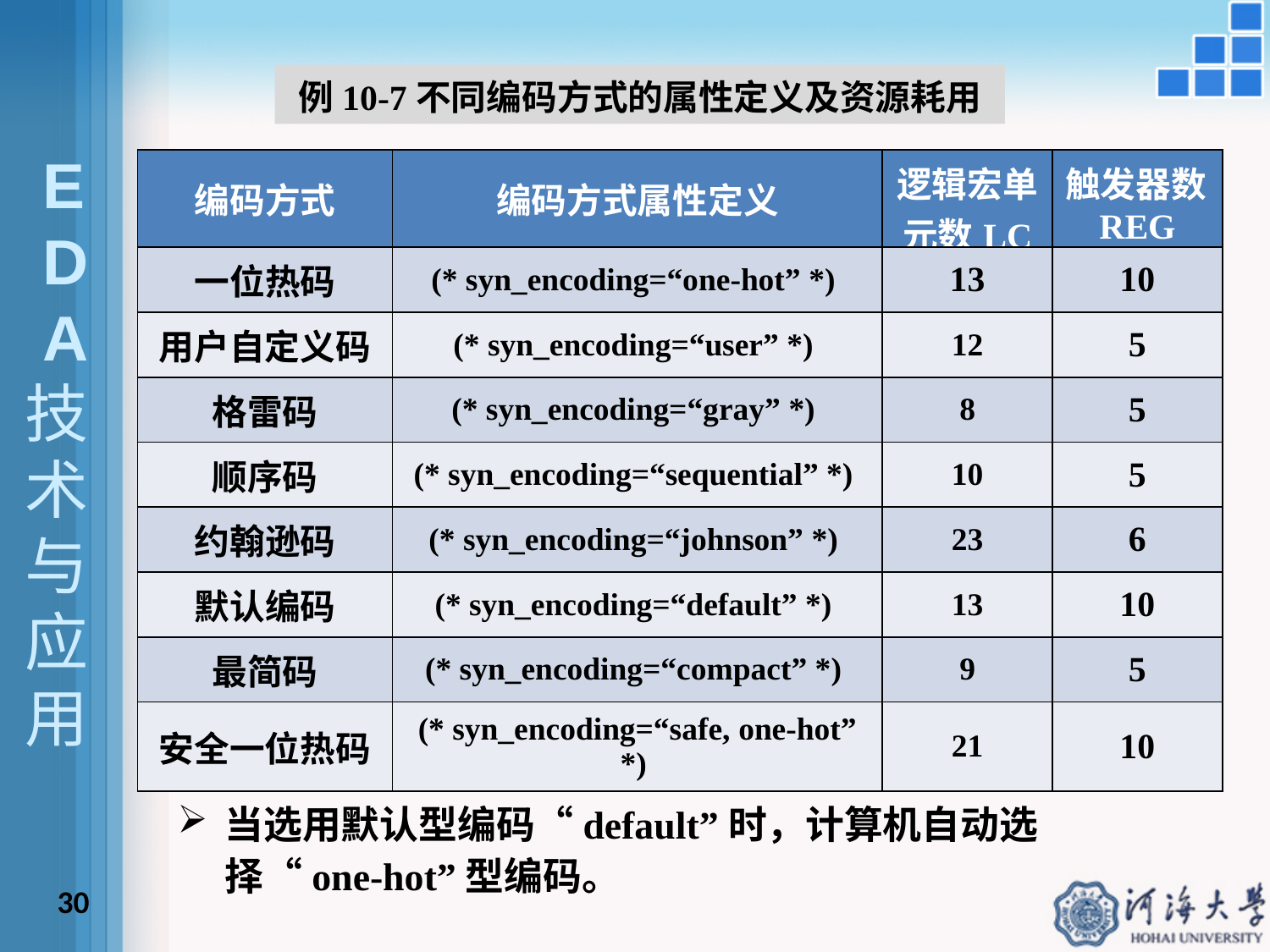

例10-7不同编码方式的属性定义及资源耗用
 E
 D
 A技术与应用
| 编码方式 | 编码方式属性定义 | 逻辑宏单元数LC | 触发器数REG |
| --- | --- | --- | --- |
| 一位热码 | (\* syn\_encoding=“one-hot” \*) | 13 | 10 |
| 用户自定义码 | (\* syn\_encoding=“user” \*) | 12 | 5 |
| 格雷码 | (\* syn\_encoding=“gray” \*) | 8 | 5 |
| 顺序码 | (\* syn\_encoding=“sequential” \*) | 10 | 5 |
| 约翰逊码 | (\* syn\_encoding=“johnson” \*) | 23 | 6 |
| 默认编码 | (\* syn\_encoding=“default” \*) | 13 | 10 |
| 最简码 | (\* syn\_encoding=“compact” \*) | 9 | 5 |
| 安全一位热码 | (\* syn\_encoding=“safe, one-hot” \*) | 21 | 10 |
当选用默认型编码“default”时，计算机自动选择“one-hot”型编码。
30